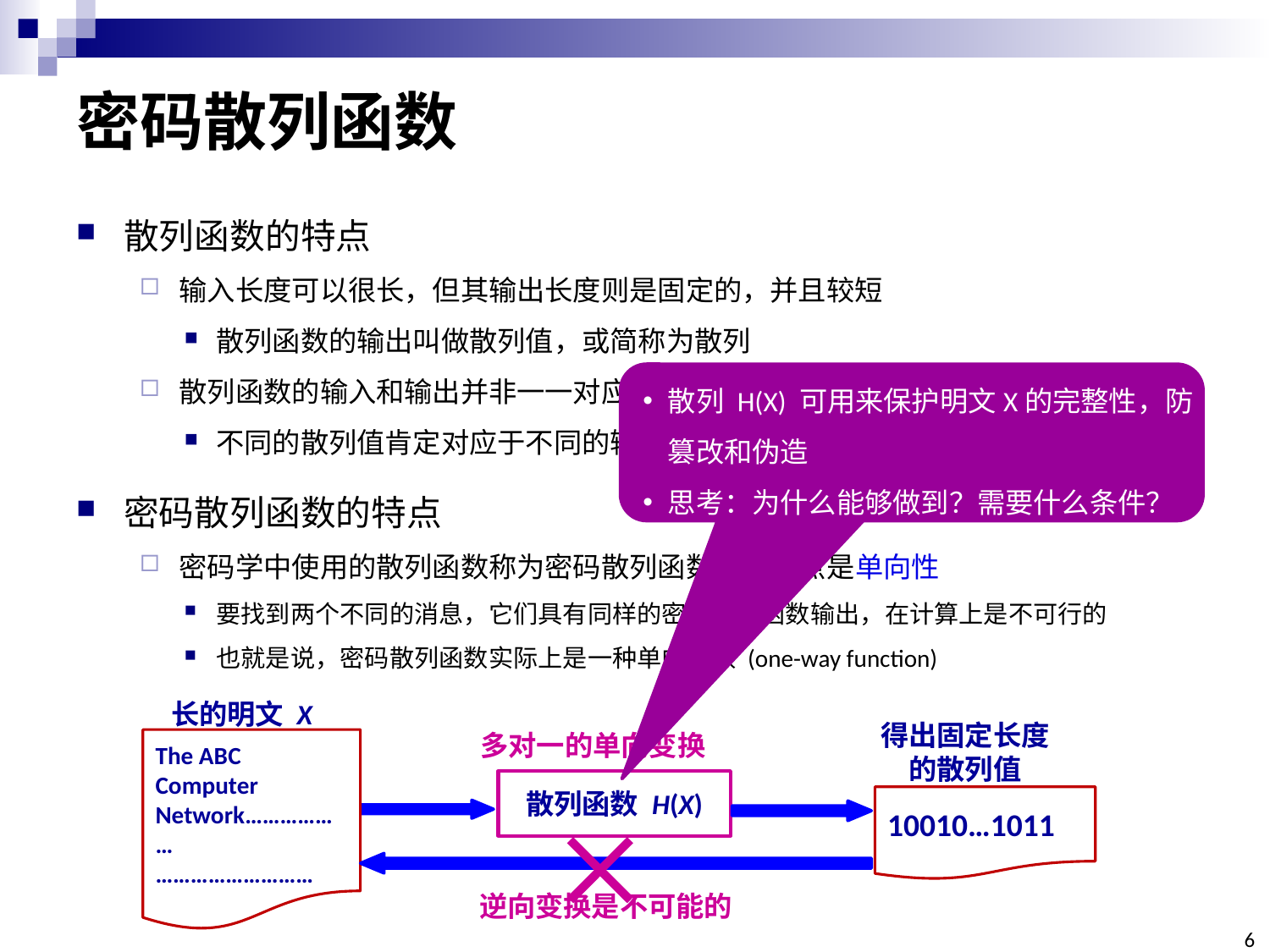

# 密码散列函数
散列函数的特点
输入长度可以很长，但其输出长度则是固定的，并且较短
散列函数的输出叫做散列值，或简称为散列
散列函数的输入和输出并非一一对应的，而是多对一的运算
不同的散列值肯定对应于不同的输入，但不同输入却可能得出相同的散列值
密码散列函数的特点
密码学中使用的散列函数称为密码散列函数，其特点是单向性
要找到两个不同的消息，它们具有同样的密码散列函数输出，在计算上是不可行的
也就是说，密码散列函数实际上是一种单向函数 (one-way function)
散列 H(X) 可用来保护明文X的完整性，防篡改和伪造
思考：为什么能够做到？需要什么条件？
长的明文 X
得出固定长度
的散列值
多对一的单向变换

The ABC Computer Network………………
………………………
散列函数 H(X)
10010…1011
×

逆向变换是不可能的
6